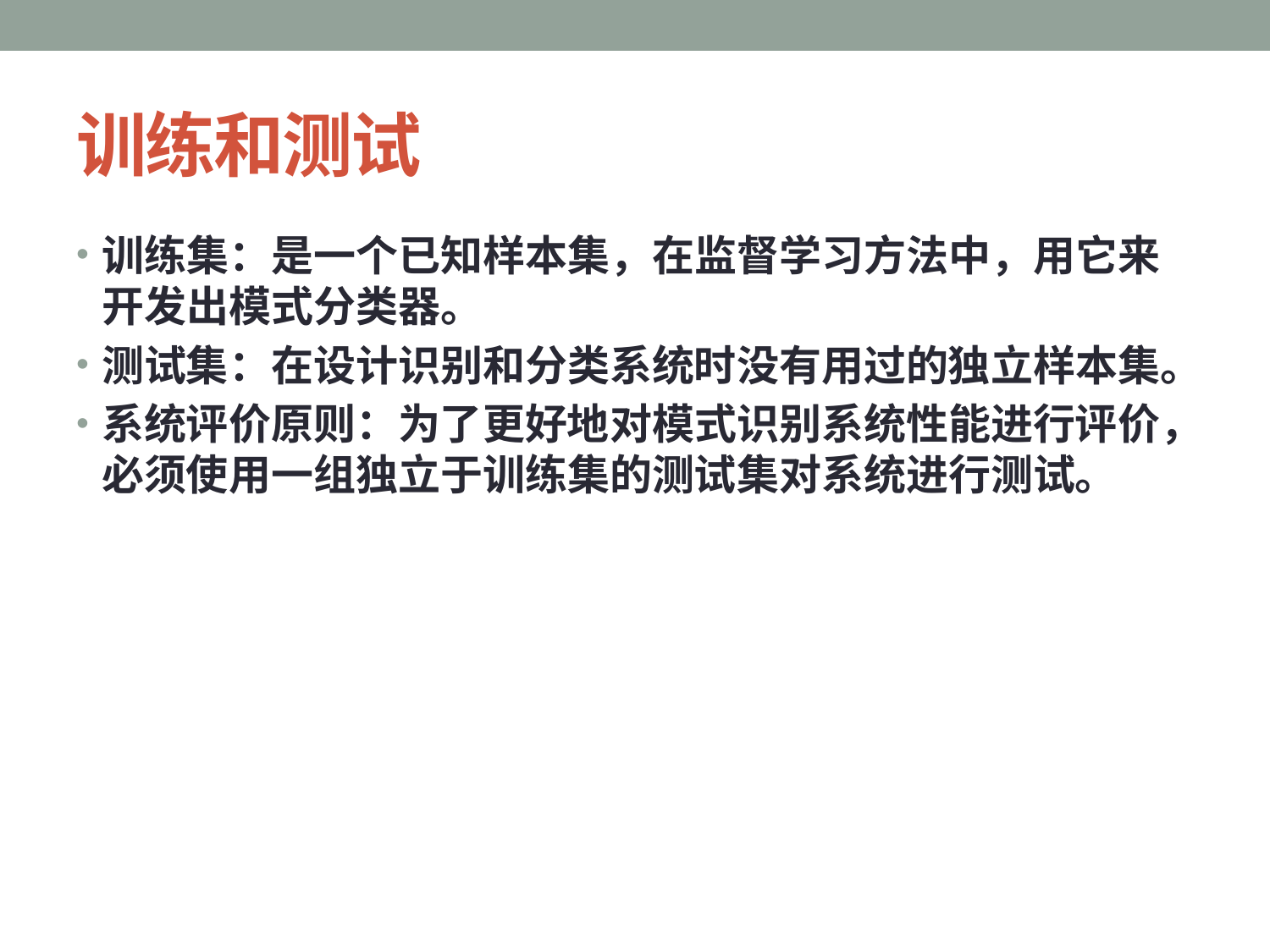

# 训练和测试
训练集：是一个已知样本集，在监督学习方法中，用它来开发出模式分类器。
测试集：在设计识别和分类系统时没有用过的独立样本集。
系统评价原则：为了更好地对模式识别系统性能进行评价，必须使用一组独立于训练集的测试集对系统进行测试。